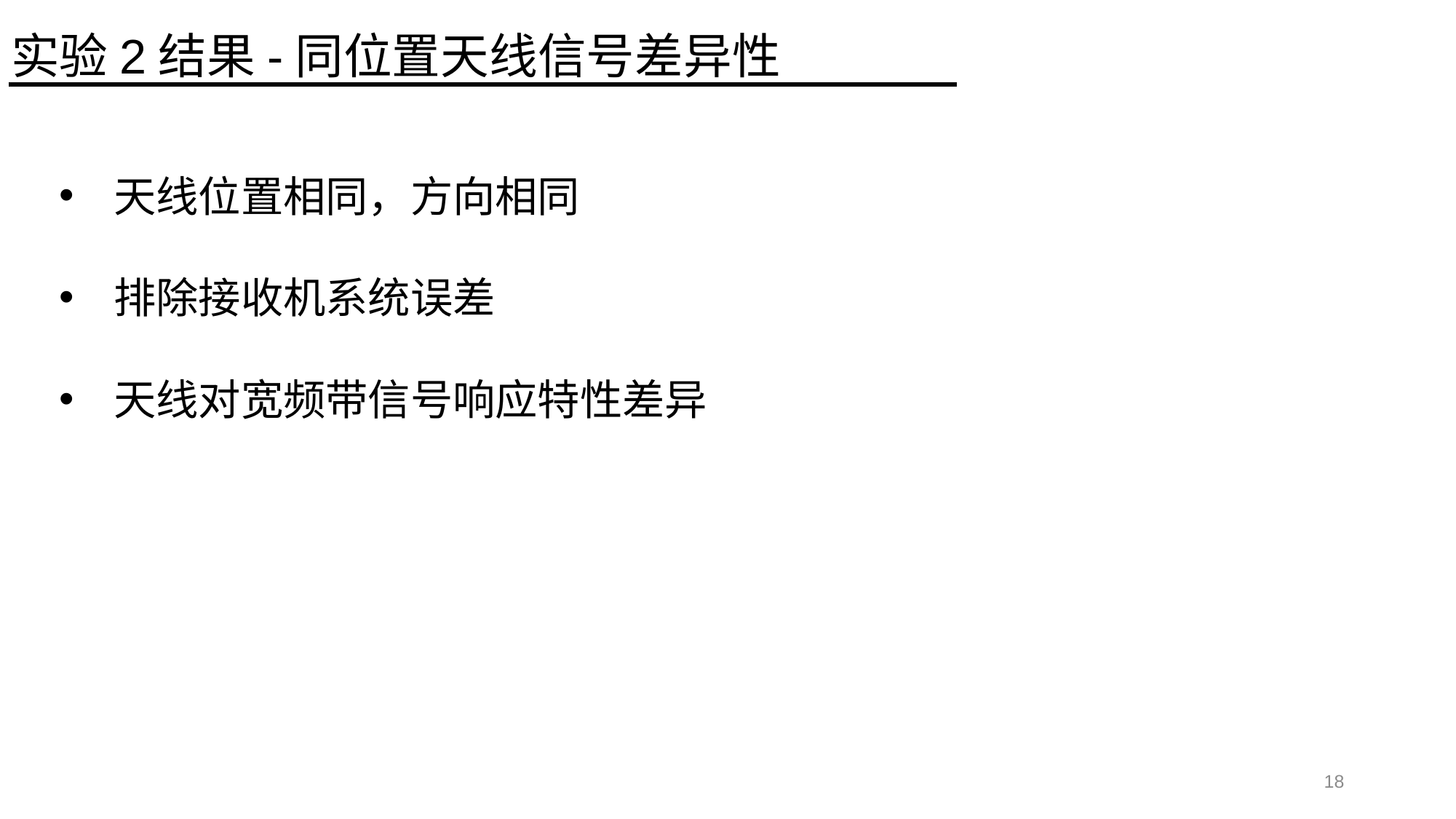

# 实验2结果-同位置天线信号差异性
天线位置相同，方向相同

排除接收机系统误差

天线对宽频带信号响应特性差异
18